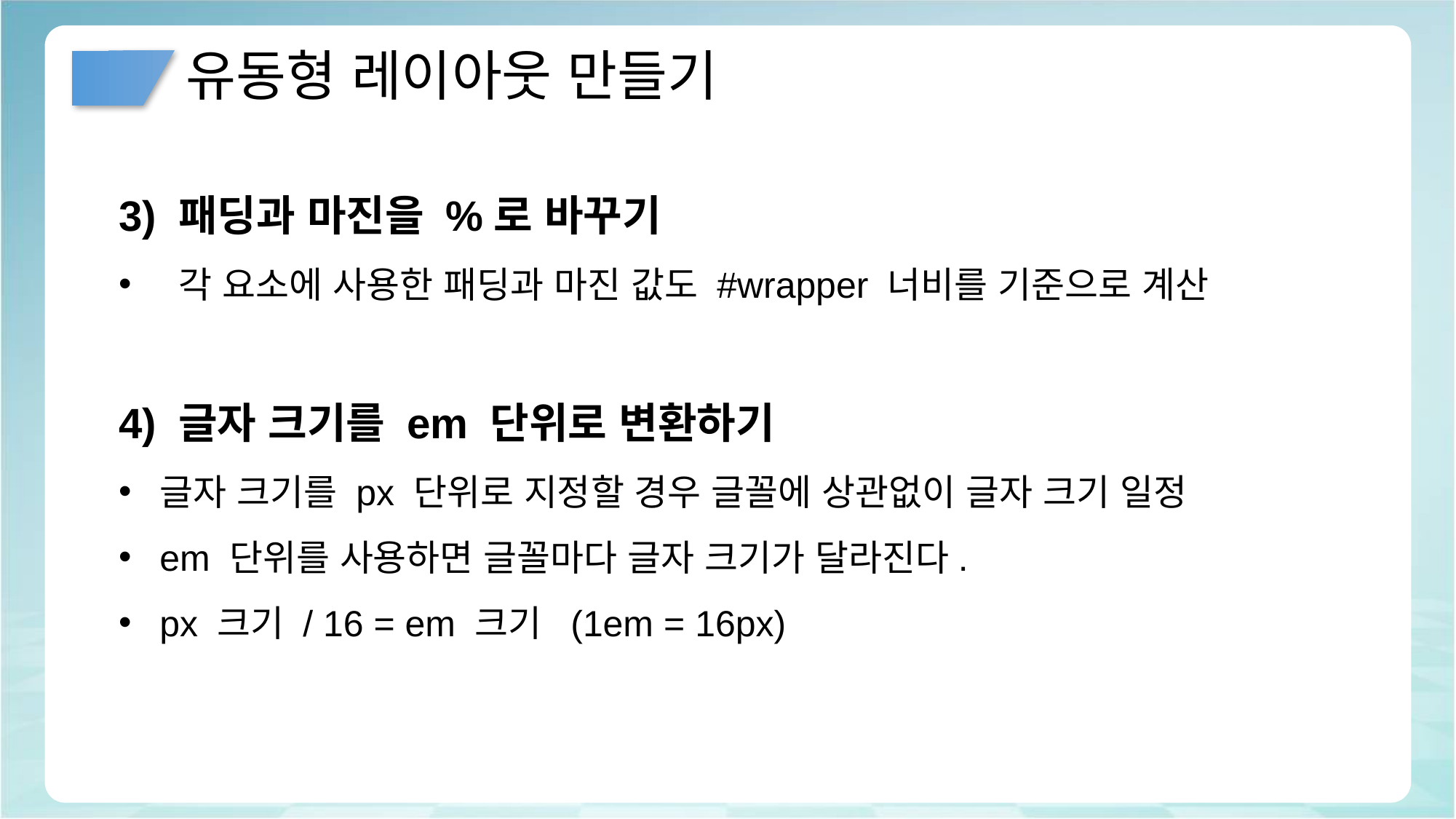

# 유동형 레이아웃 만들기
3) 패딩과 마진을 %로 바꾸기
 각 요소에 사용한 패딩과 마진 값도 #wrapper 너비를 기준으로 계산

4) 글자 크기를 em 단위로 변환하기
글자 크기를 px 단위로 지정할 경우 글꼴에 상관없이 글자 크기 일정
em 단위를 사용하면 글꼴마다 글자 크기가 달라진다.
px 크기 / 16 = em 크기  (1em = 16px)